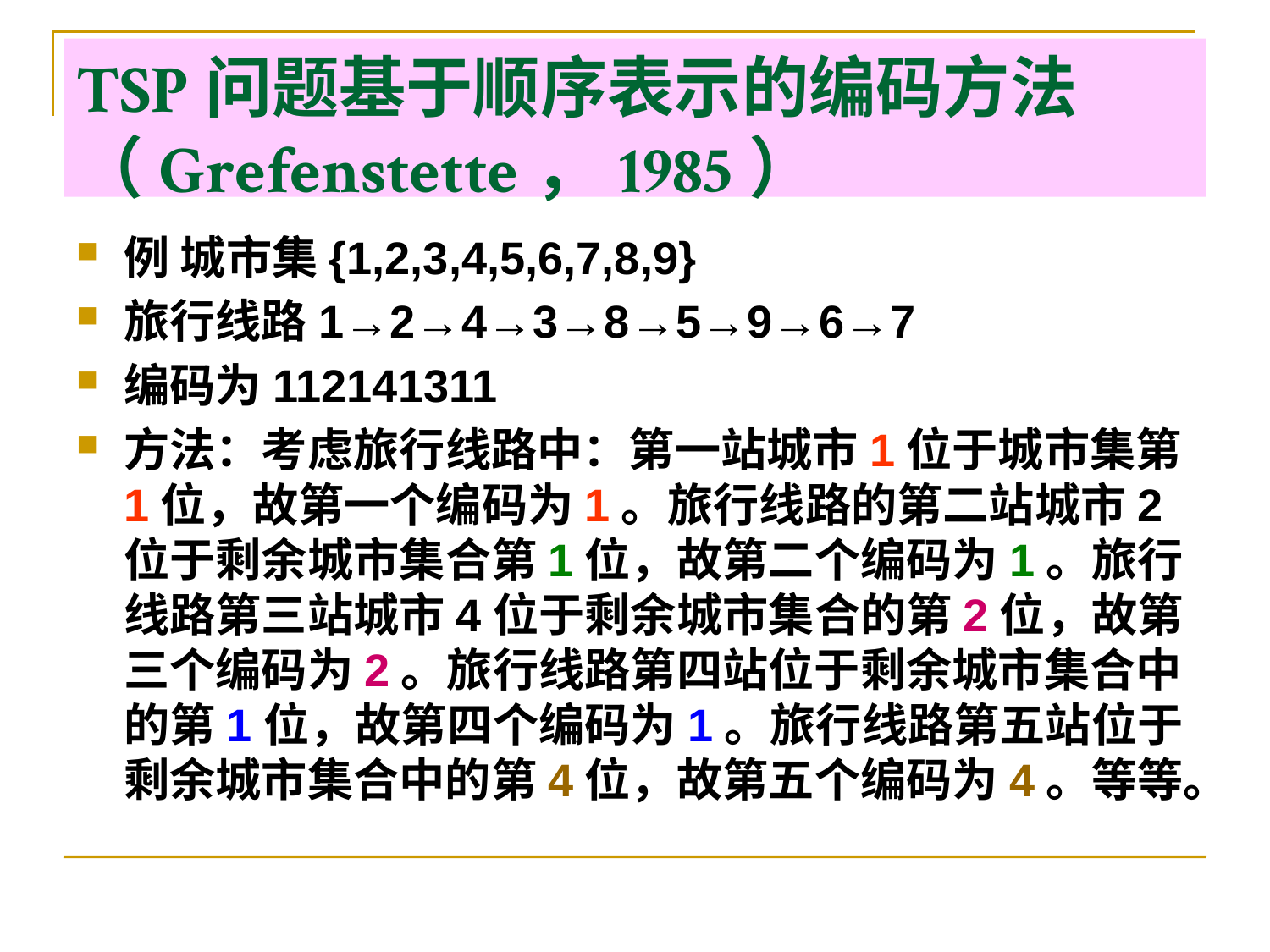

# TSP问题基于顺序表示的编码方法（Grefenstette，1985）
例 城市集{1,2,3,4,5,6,7,8,9}
旅行线路1→2→4→3→8→5→9→6→7
编码为112141311
方法：考虑旅行线路中：第一站城市1位于城市集第1位，故第一个编码为1。旅行线路的第二站城市2位于剩余城市集合第1位，故第二个编码为1。旅行线路第三站城市4位于剩余城市集合的第2位，故第三个编码为2。旅行线路第四站位于剩余城市集合中的第1位，故第四个编码为1。旅行线路第五站位于剩余城市集合中的第4位，故第五个编码为4。等等。